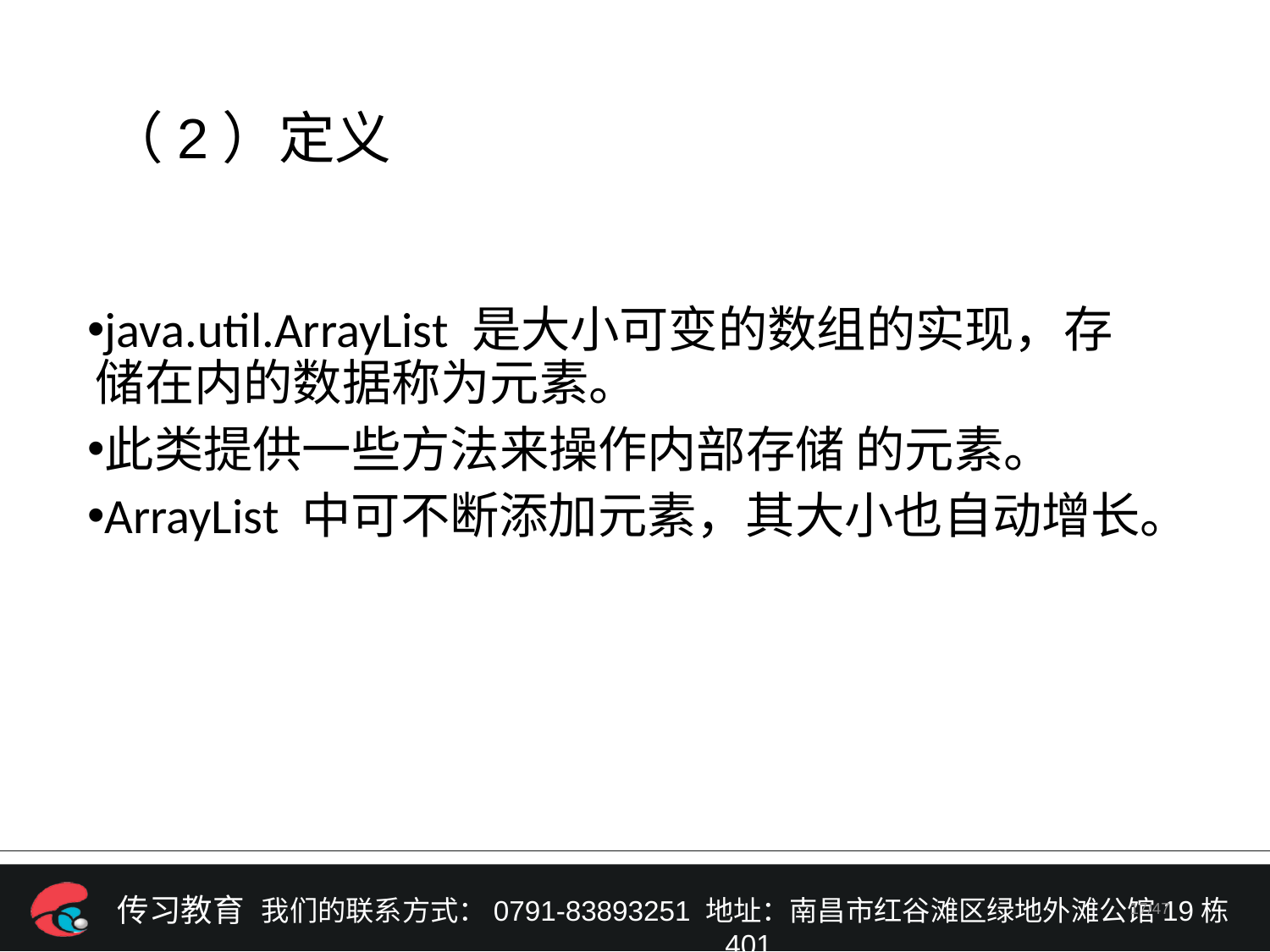

（2）定义

java.util.ArrayList 是大小可变的数组的实现，存储在内的数据称为元素。
此类提供一些方法来操作内部存储 的元素。
ArrayList 中可不断添加元素，其大小也自动增长。
17/47